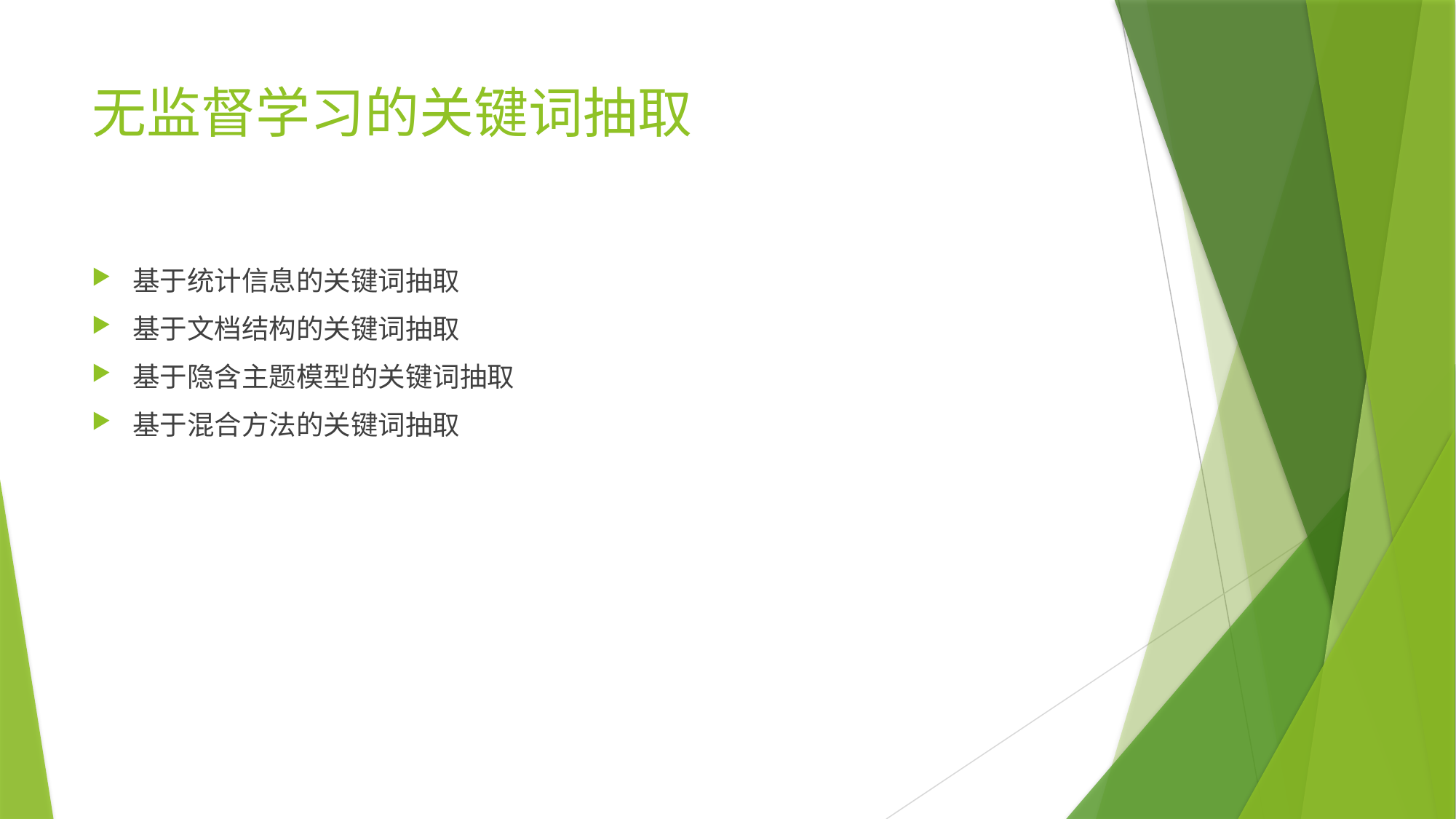

# 无监督学习的关键词抽取
基于统计信息的关键词抽取
基于文档结构的关键词抽取
基于隐含主题模型的关键词抽取
基于混合方法的关键词抽取